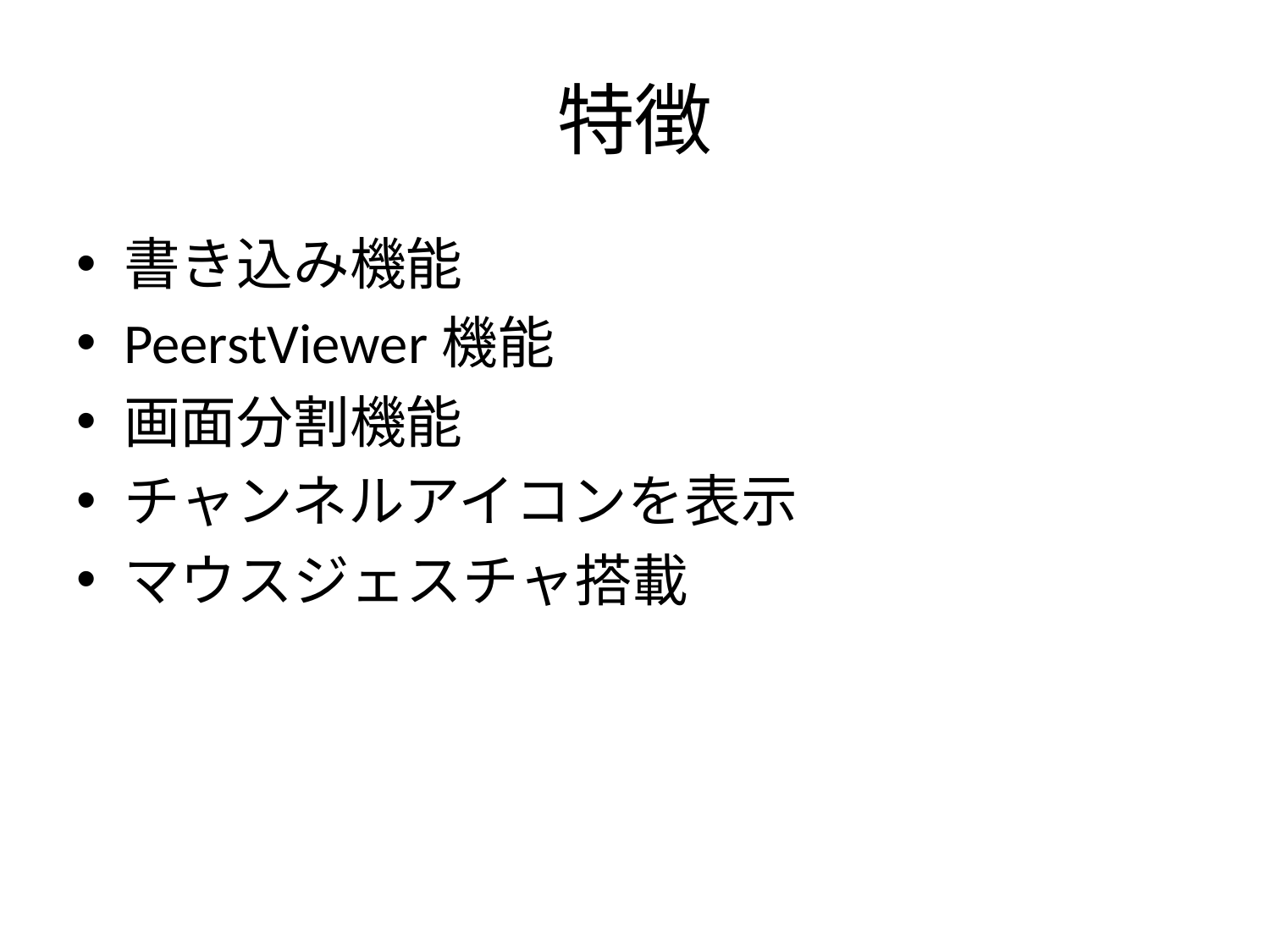

# 特徴
書き込み機能
PeerstViewer機能
画面分割機能
チャンネルアイコンを表示
マウスジェスチャ搭載